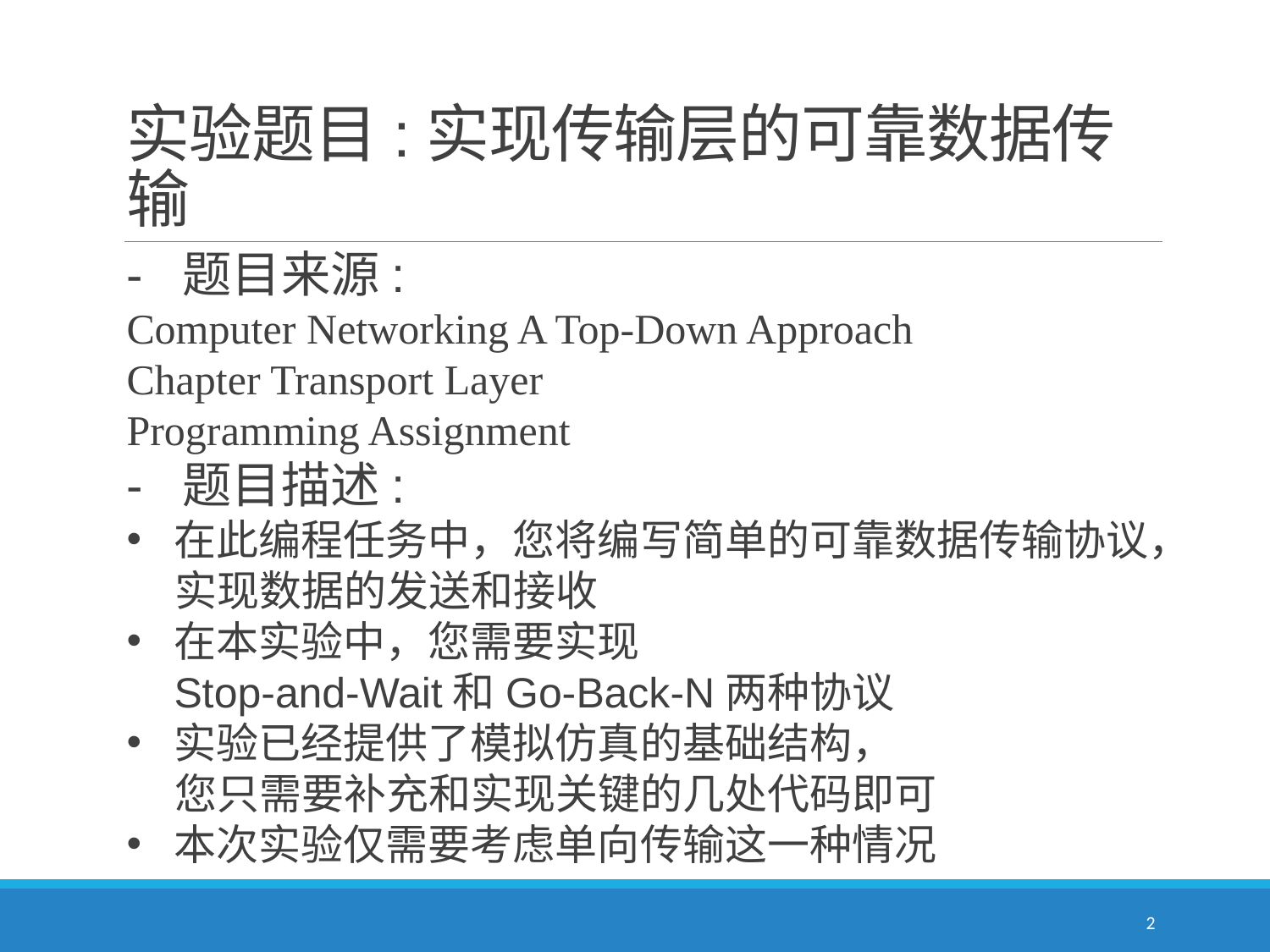

# 实验题目:实现传输层的可靠数据传输
-  题目来源:
Computer Networking A Top-Down Approach
Chapter Transport Layer
Programming Assignment
-  题目描述:
在此编程任务中，您将编写简单的可靠数据传输协议，
    实现数据的发送和接收
在本实验中，您需要实现
    Stop-and-Wait和Go-Back-N两种协议
实验已经提供了模拟仿真的基础结构，
    您只需要补充和实现关键的几处代码即可
本次实验仅需要考虑单向传输这一种情况

2